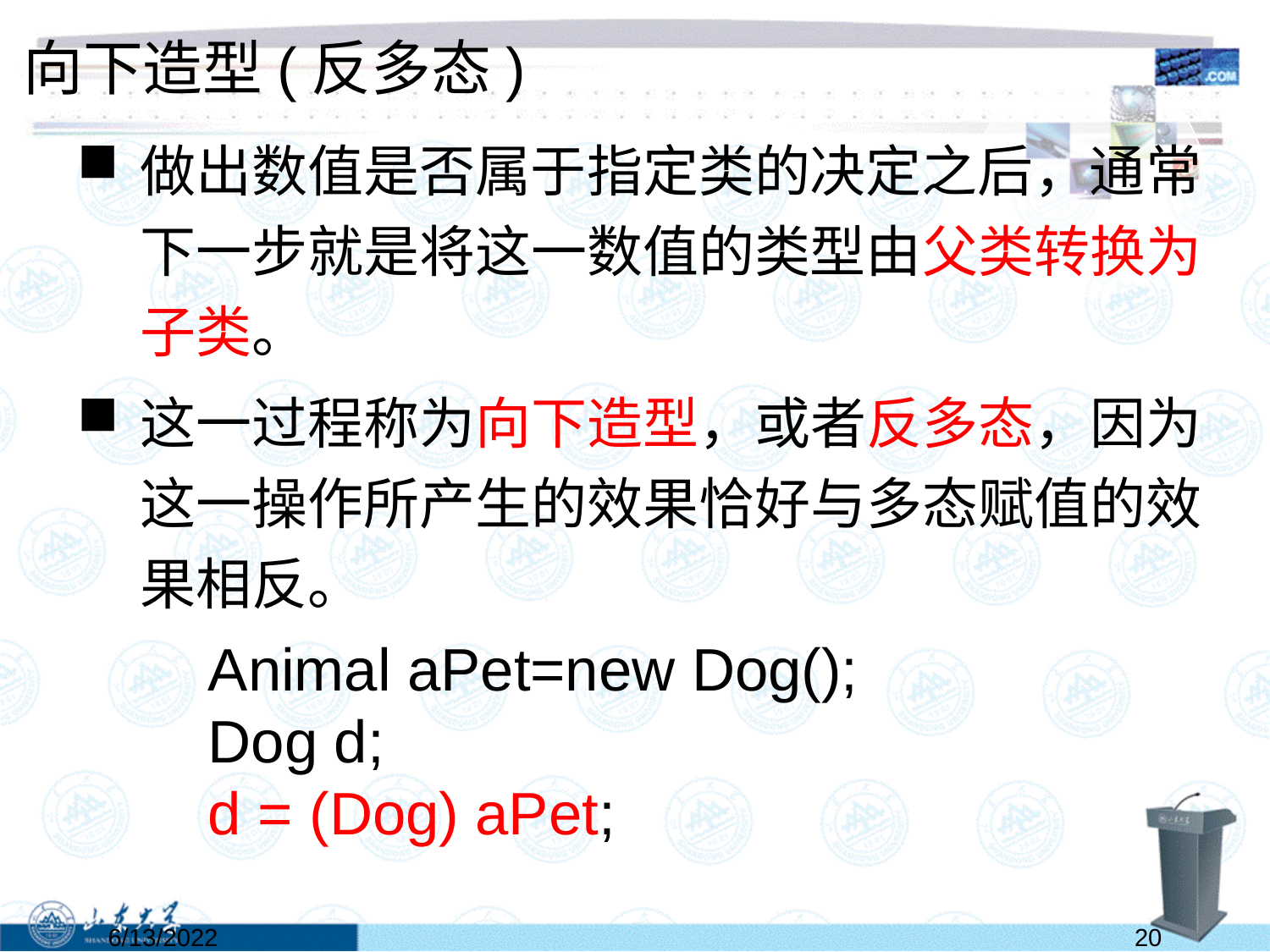

# 向下造型(反多态)
做出数值是否属于指定类的决定之后，通常下一步就是将这一数值的类型由父类转换为子类。
这一过程称为向下造型，或者反多态，因为这一操作所产生的效果恰好与多态赋值的效果相反。

Animal aPet=new Dog();
Dog d;
d = (Dog) aPet;
6/13/2022
20